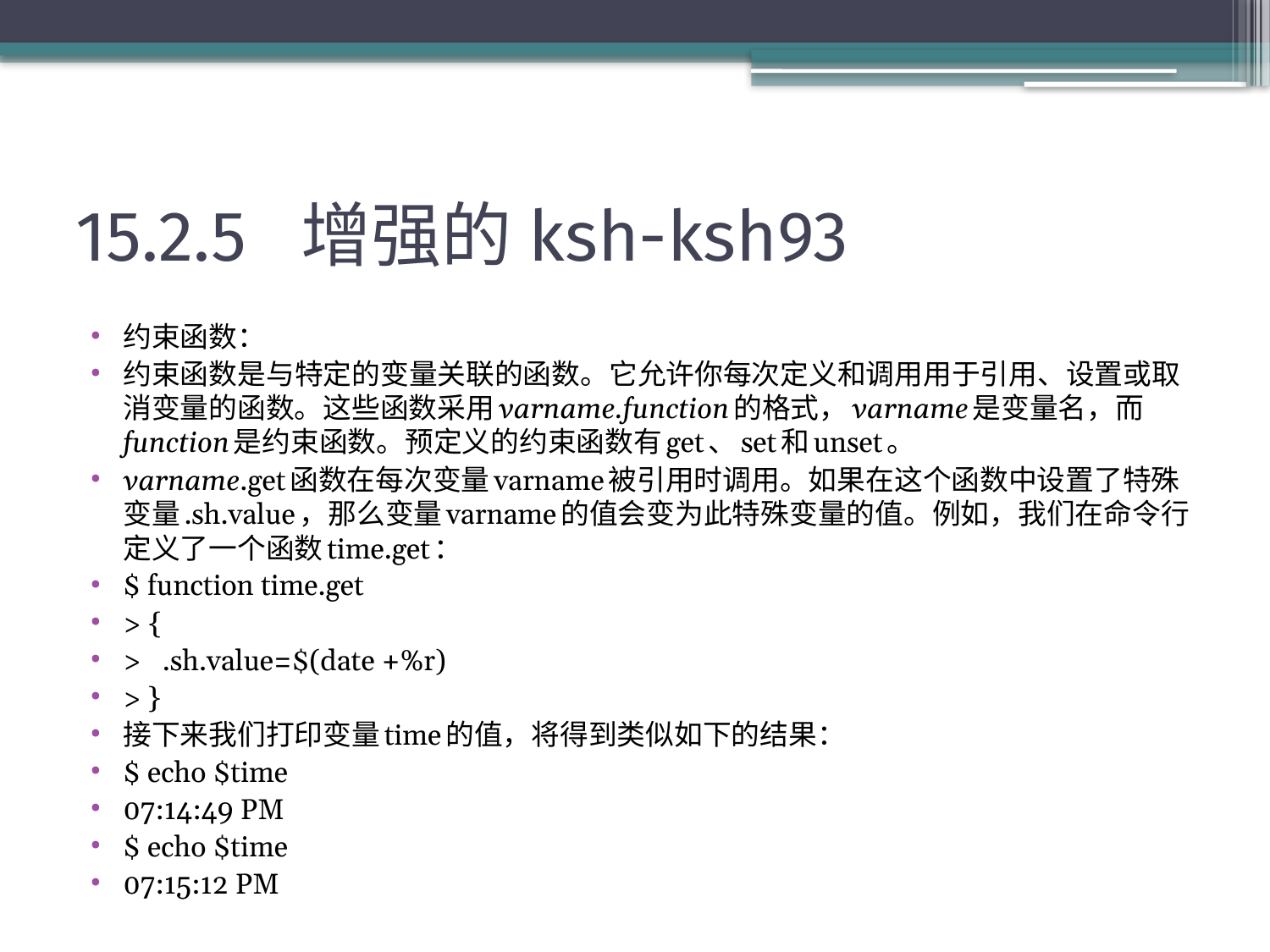

# 15.2.5  增强的ksh-ksh93
约束函数：
约束函数是与特定的变量关联的函数。它允许你每次定义和调用用于引用、设置或取消变量的函数。这些函数采用varname.function的格式，varname是变量名，而function是约束函数。预定义的约束函数有get、set和unset。
varname.get函数在每次变量varname被引用时调用。如果在这个函数中设置了特殊变量.sh.value，那么变量varname的值会变为此特殊变量的值。例如，我们在命令行定义了一个函数time.get：
$ function time.get
> {
>   .sh.value=$(date +%r)
> }
接下来我们打印变量time的值，将得到类似如下的结果：
$ echo $time
07:14:49 PM
$ echo $time
07:15:12 PM